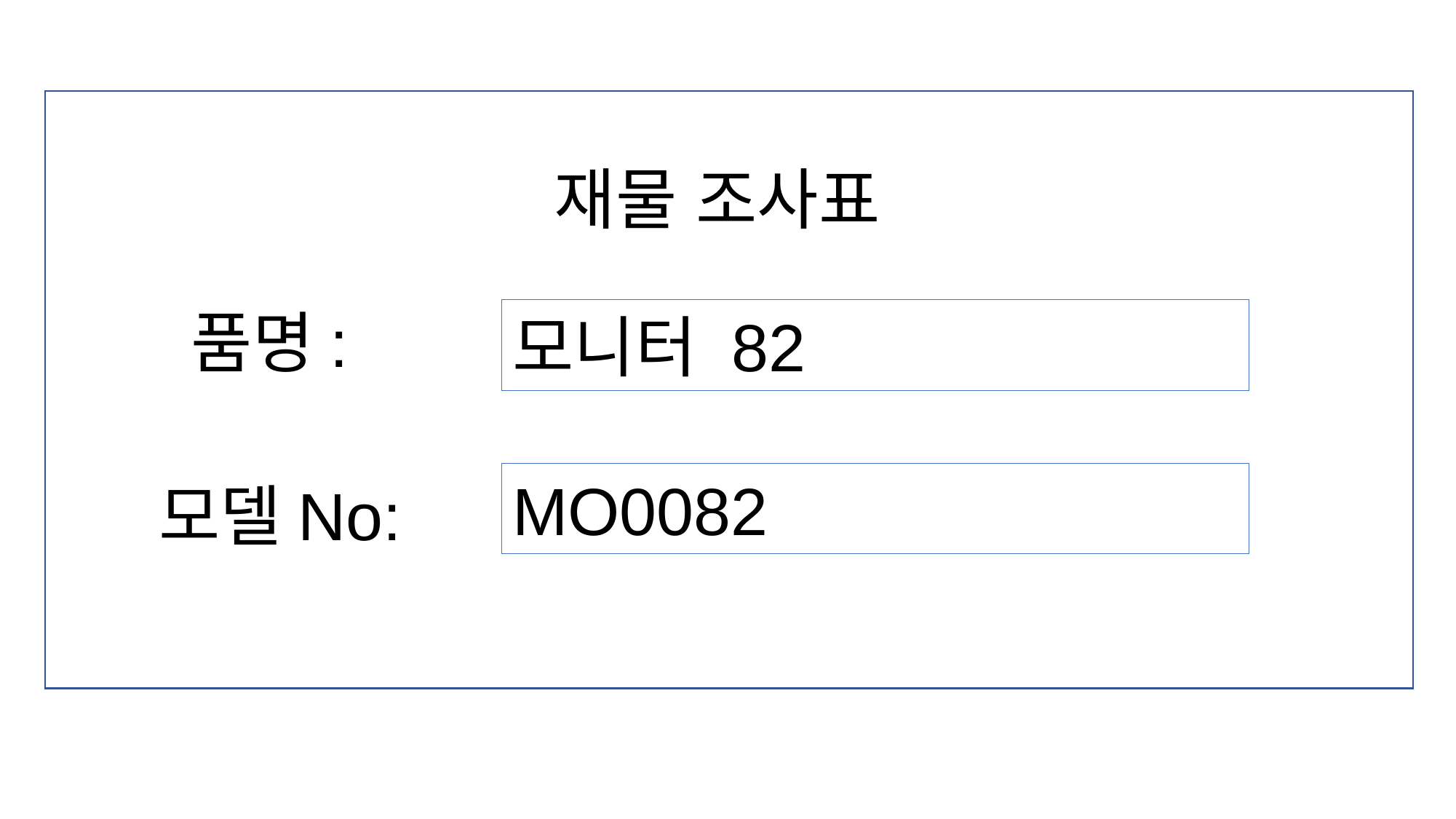

재물 조사표
품명:
모니터 82
MO0082
모델No: